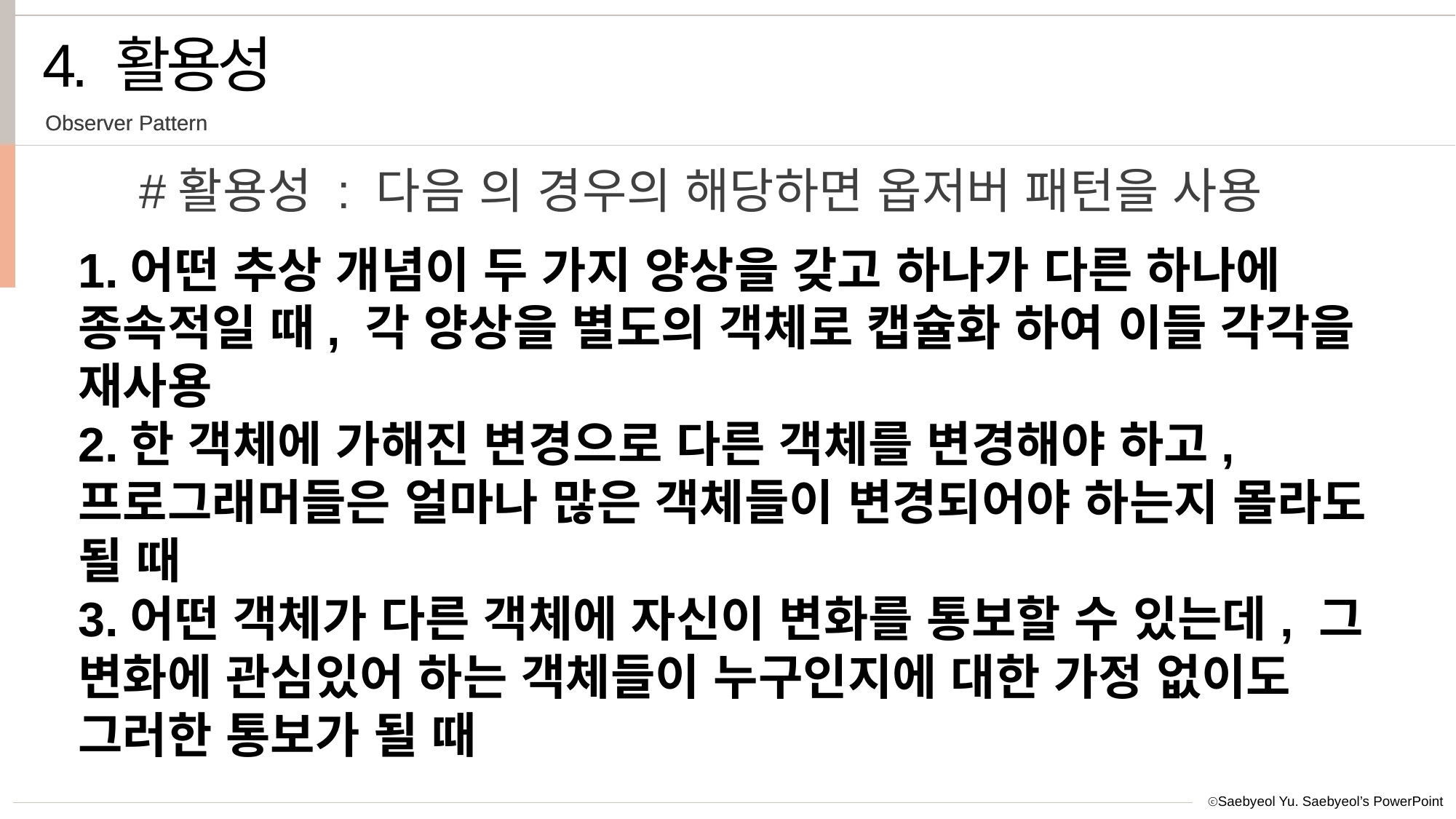

4. 활용성
Observer Pattern
#활용성 : 다음 의 경우의 해당하면 옵저버 패턴을 사용
1.어떤 추상 개념이 두 가지 양상을 갖고 하나가 다른 하나에 종속적일 때, 각 양상을 별도의 객체로 캡슐화 하여 이들 각각을 재사용
2.한 객체에 가해진 변경으로 다른 객체를 변경해야 하고, 프로그래머들은 얼마나 많은 객체들이 변경되어야 하는지 몰라도 될 때
3.어떤 객체가 다른 객체에 자신이 변화를 통보할 수 있는데, 그 변화에 관심있어 하는 객체들이 누구인지에 대한 가정 없이도 그러한 통보가 될 때